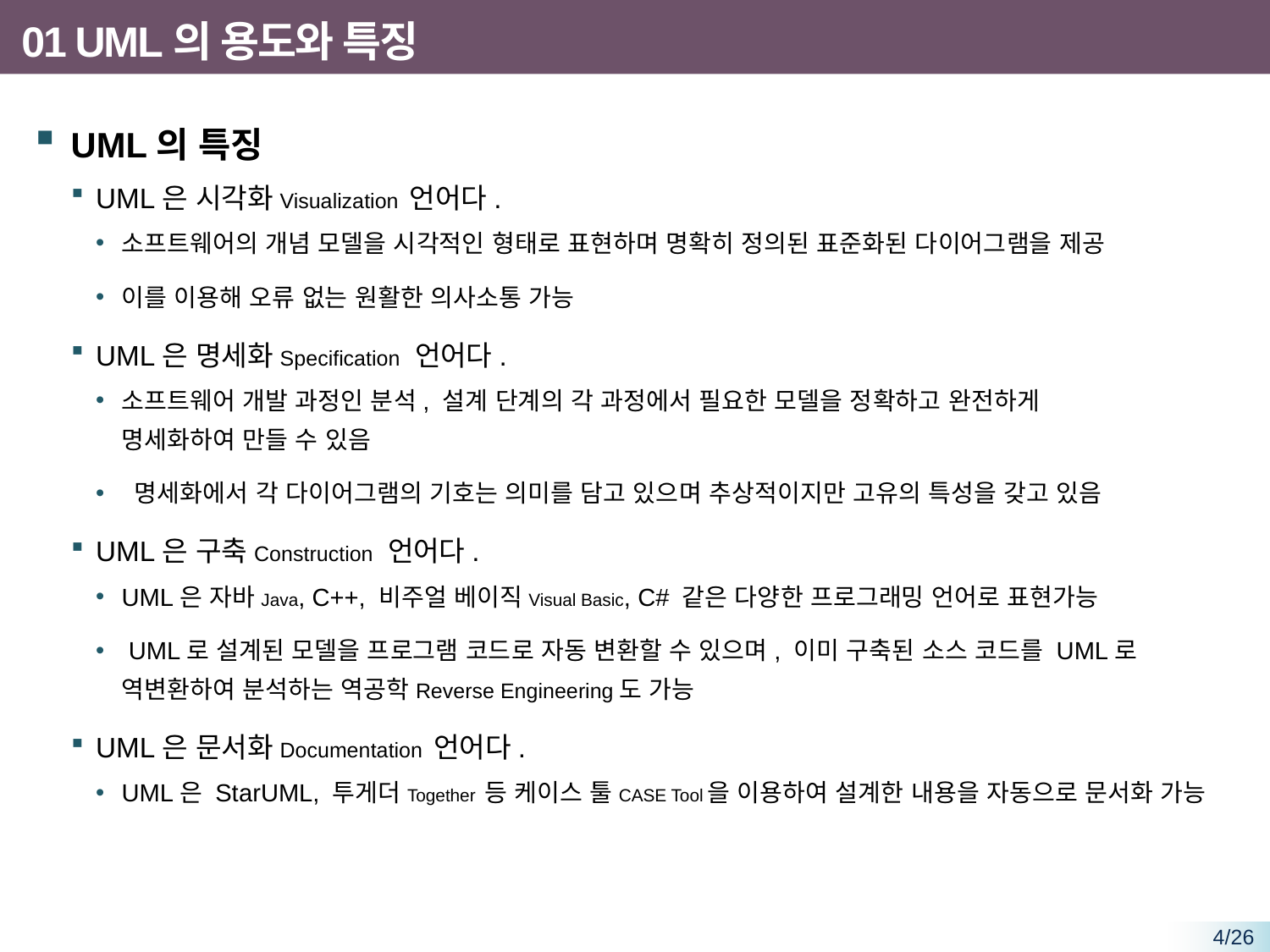

# 01 UML의 용도와 특징
UML의 특징
UML은 시각화Visualization 언어다.
소프트웨어의 개념 모델을 시각적인 형태로 표현하며 명확히 정의된 표준화된 다이어그램을 제공
이를 이용해 오류 없는 원활한 의사소통 가능
UML은 명세화Specification 언어다.
소프트웨어 개발 과정인 분석, 설계 단계의 각 과정에서 필요한 모델을 정확하고 완전하게             명세화하여 만들 수 있음
 명세화에서 각 다이어그램의 기호는 의미를 담고 있으며 추상적이지만 고유의 특성을 갖고 있음
UML은 구축Construction 언어다.
UML은 자바Java, C++, 비주얼 베이직Visual Basic, C# 같은 다양한 프로그래밍 언어로 표현가능
 UML로 설계된 모델을 프로그램 코드로 자동 변환할 수 있으며, 이미 구축된 소스 코드를 UML로 역변환하여 분석하는 역공학Reverse Engineering도 가능
UML은 문서화Documentation 언어다.
UML은 StarUML, 투게더Together 등 케이스 툴CASE Tool을 이용하여 설계한 내용을 자동으로 문서화 가능